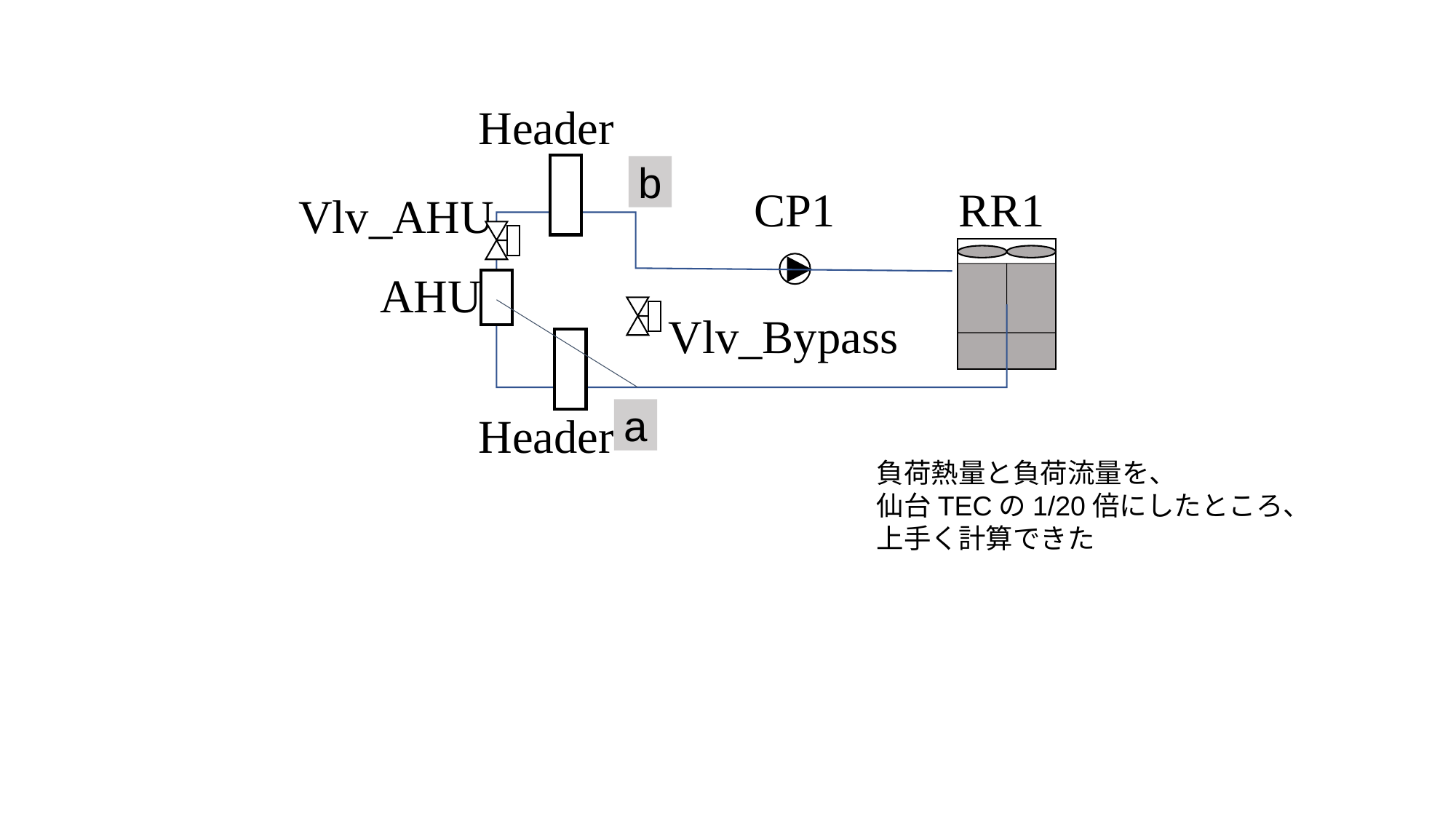

Header

b
CP1
RR1
Vlv_AHU

AHU

Vlv_Bypass

a
Header
負荷熱量と負荷流量を、
仙台TECの1/20倍にしたところ、
上手く計算できた